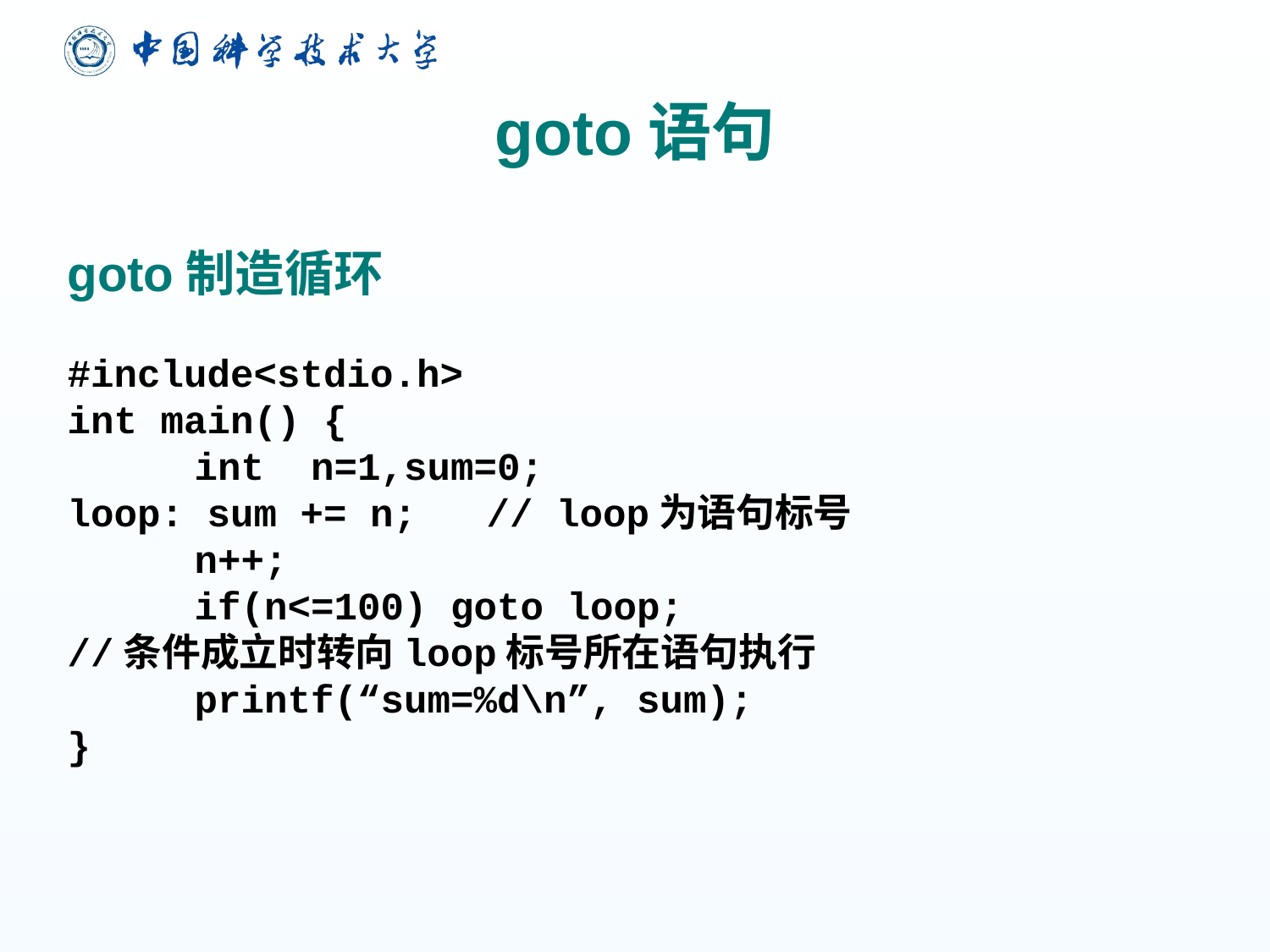

# goto语句
goto制造循环

#include<stdio.h>
int main() {
	int  n=1,sum=0;
loop: sum += n;   // loop为语句标号
	n++;
	if(n<=100) goto loop;
//条件成立时转向loop标号所在语句执行
	printf(“sum=%d\n”, sum);
}